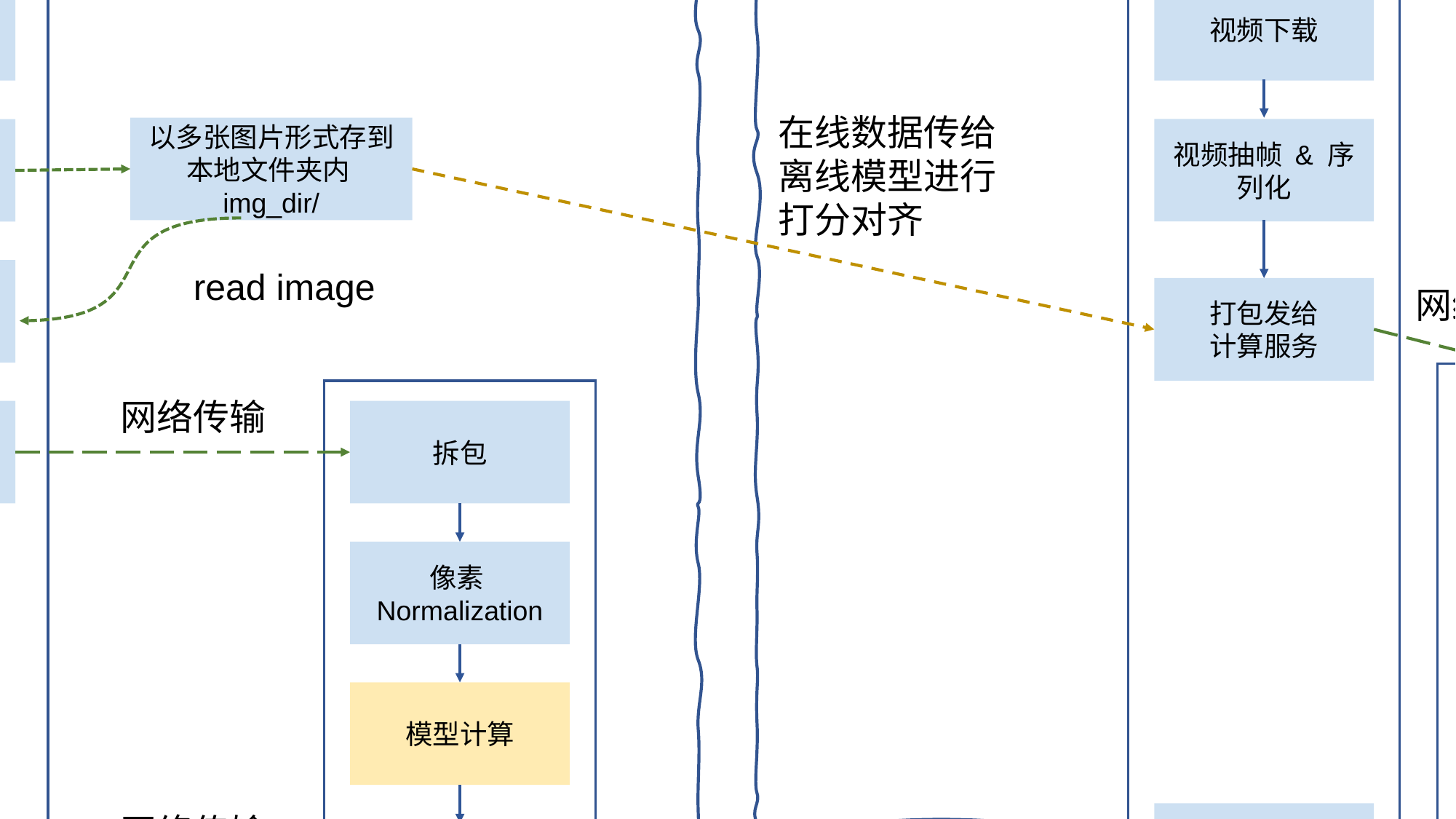

离线模型处理流程示意
在线模型处理流程示意

URL预处理
URL库
视频下载
视频抽帧
（降采样）
视频帧的预处理

网络传输
打包发给
计算服务
拆包
像素Normalization
模型计算
网络传输
结果后处理
结果后处理
特征库
视频抽帧服务
模型计算服务

URL预处理
URL库
视频下载
在线数据传给离线模型进行打分对齐
以多张图片形式存到本地文件夹内
img_dir/
视频抽帧 & 序列化
视频帧的预处理

BGR2RGB
resize
read image
网络传输
打包发给
计算服务

解序列化
视频帧的预处理

resize
BGR2RGB
Normalization
数据预处理
模型计算
结果后处理
结果后处理
特征库
网络传输
模型计算服务
视频抽帧服务